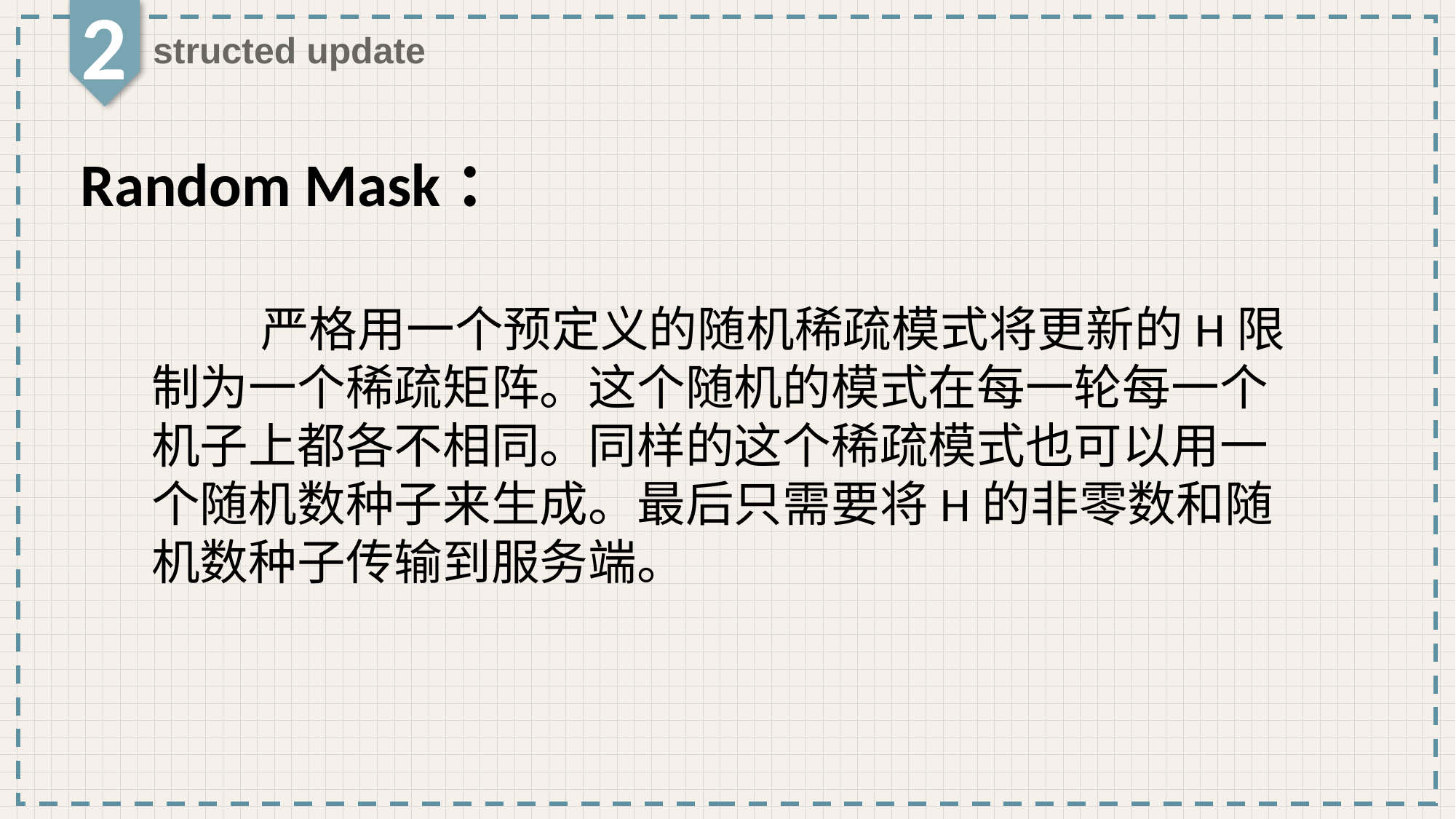

2

structed update
Random Mask：

	严格用一个预定义的随机稀疏模式将更新的H限制为一个稀疏矩阵。这个随机的模式在每一轮每一个机子上都各不相同。同样的这个稀疏模式也可以用一个随机数种子来生成。最后只需要将H的非零数和随机数种子传输到服务端。